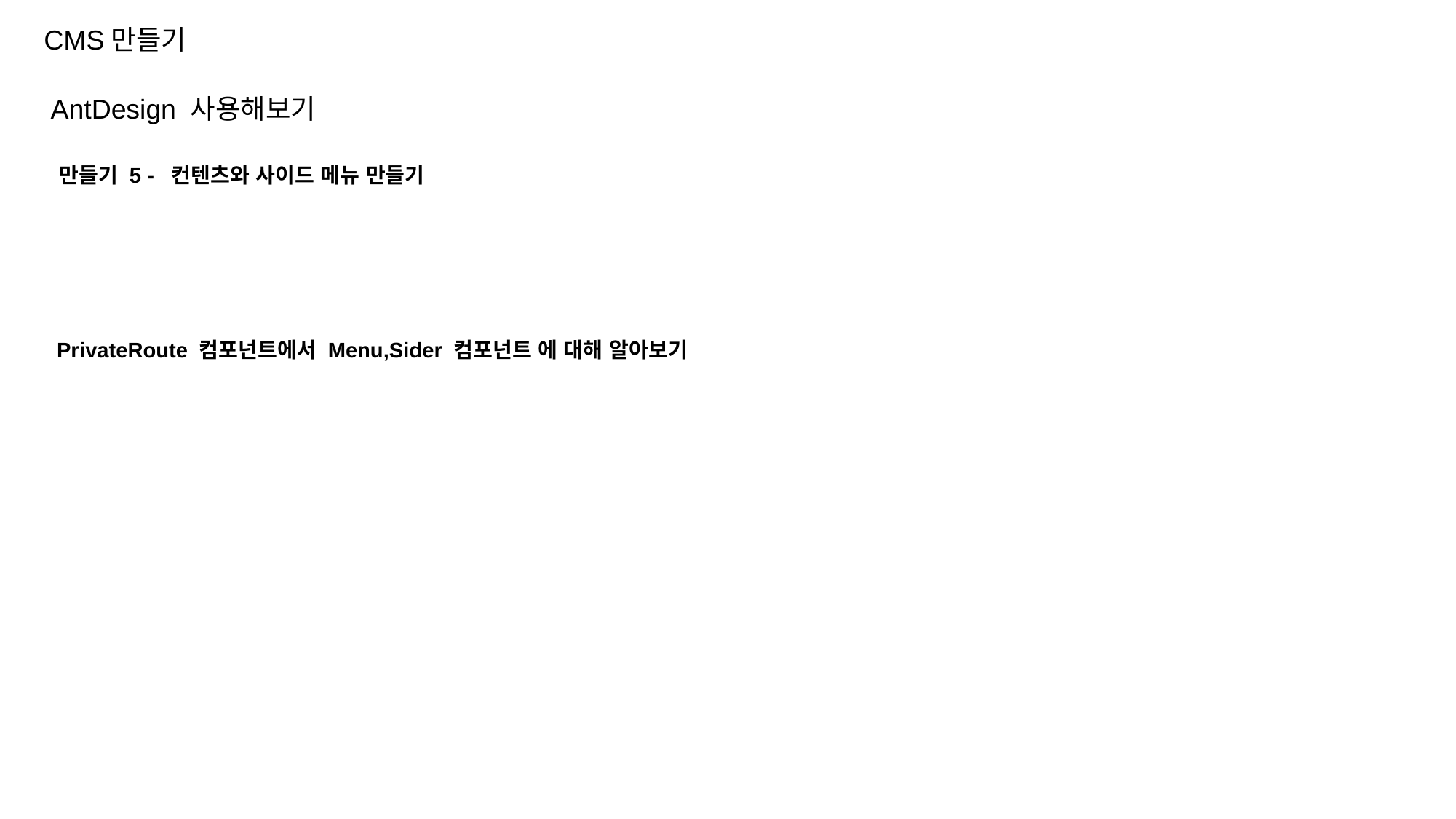

CMS만들기
AntDesign 사용해보기
만들기 5 -  컨텐츠와 사이드 메뉴 만들기
PrivateRoute 컴포넌트에서 Menu,Sider 컴포넌트 에 대해 알아보기